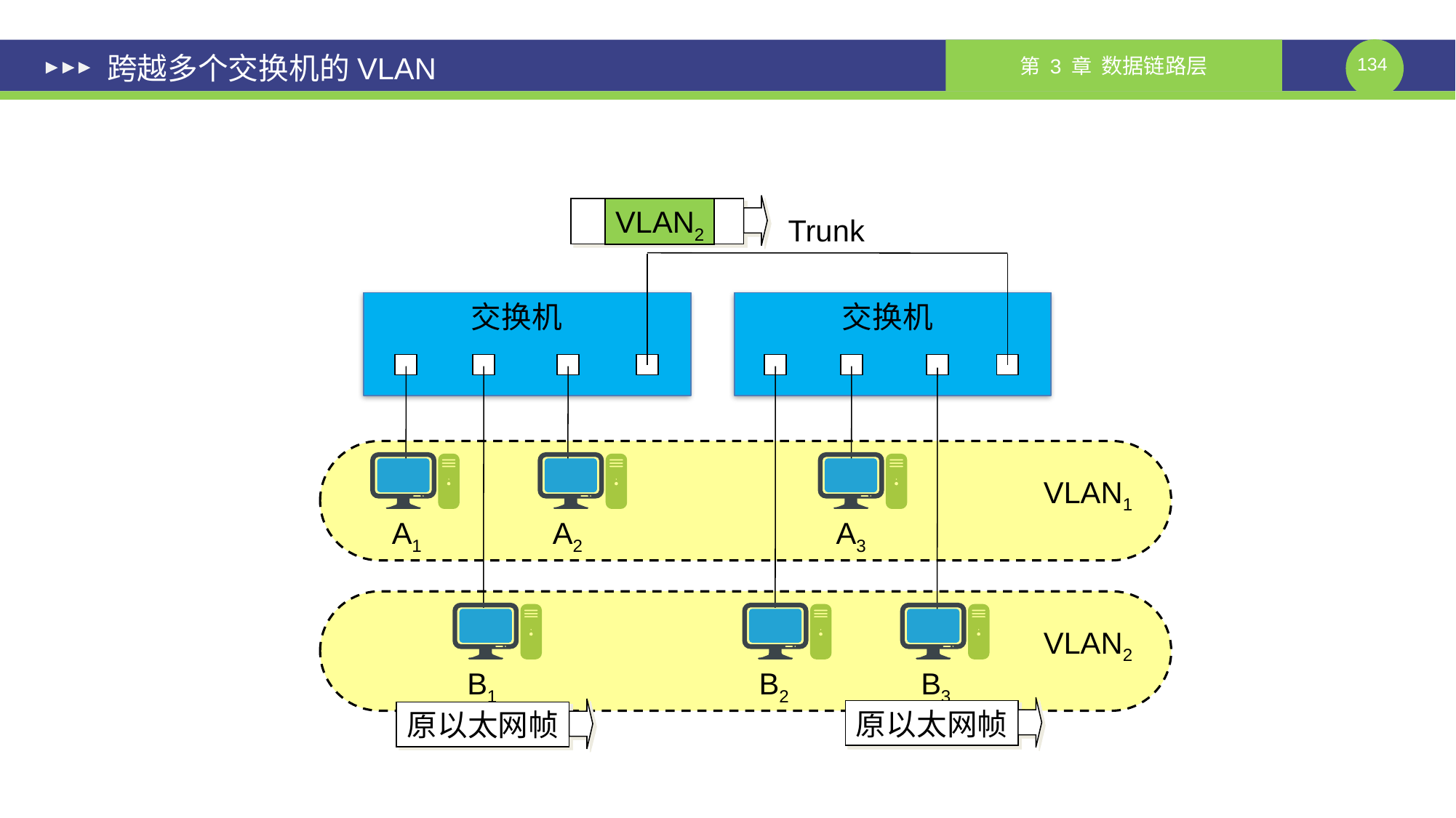

# 跨越多个交换机的VLAN

VLAN2
Trunk

交换机

交换机

VLAN1
A1
A2
A3

VLAN2
B1
B2
B3

原以太网帧

原以太网帧

课件制作人：谢钧 谢希仁